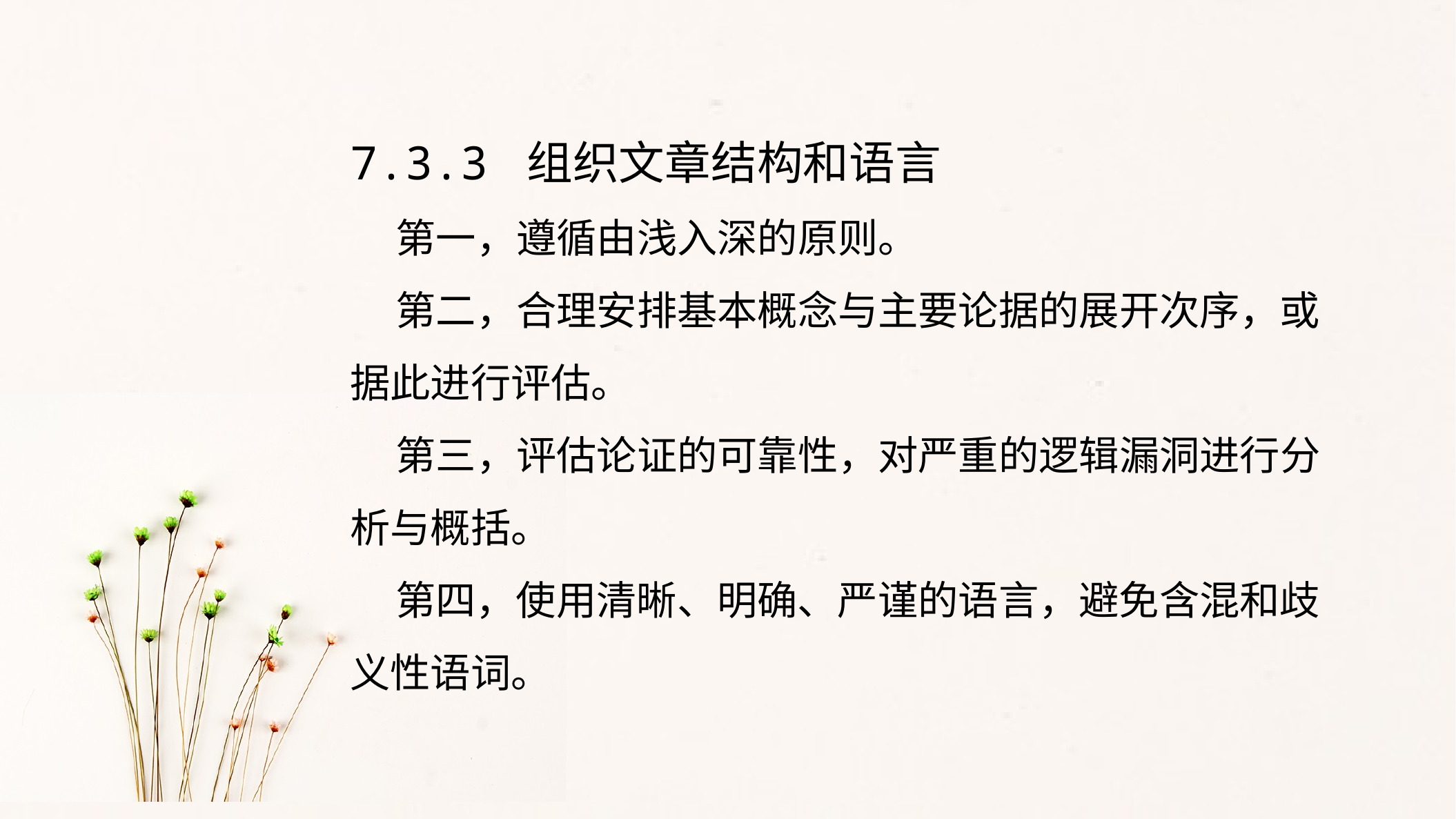

7.3.3 组织文章结构和语言
    第一，遵循由浅入深的原则。
    第二，合理安排基本概念与主要论据的展开次序，或据此进行评估。
    第三，评估论证的可靠性，对严重的逻辑漏洞进行分析与概括。
    第四，使用清晰、明确、严谨的语言，避免含混和歧义性语词。